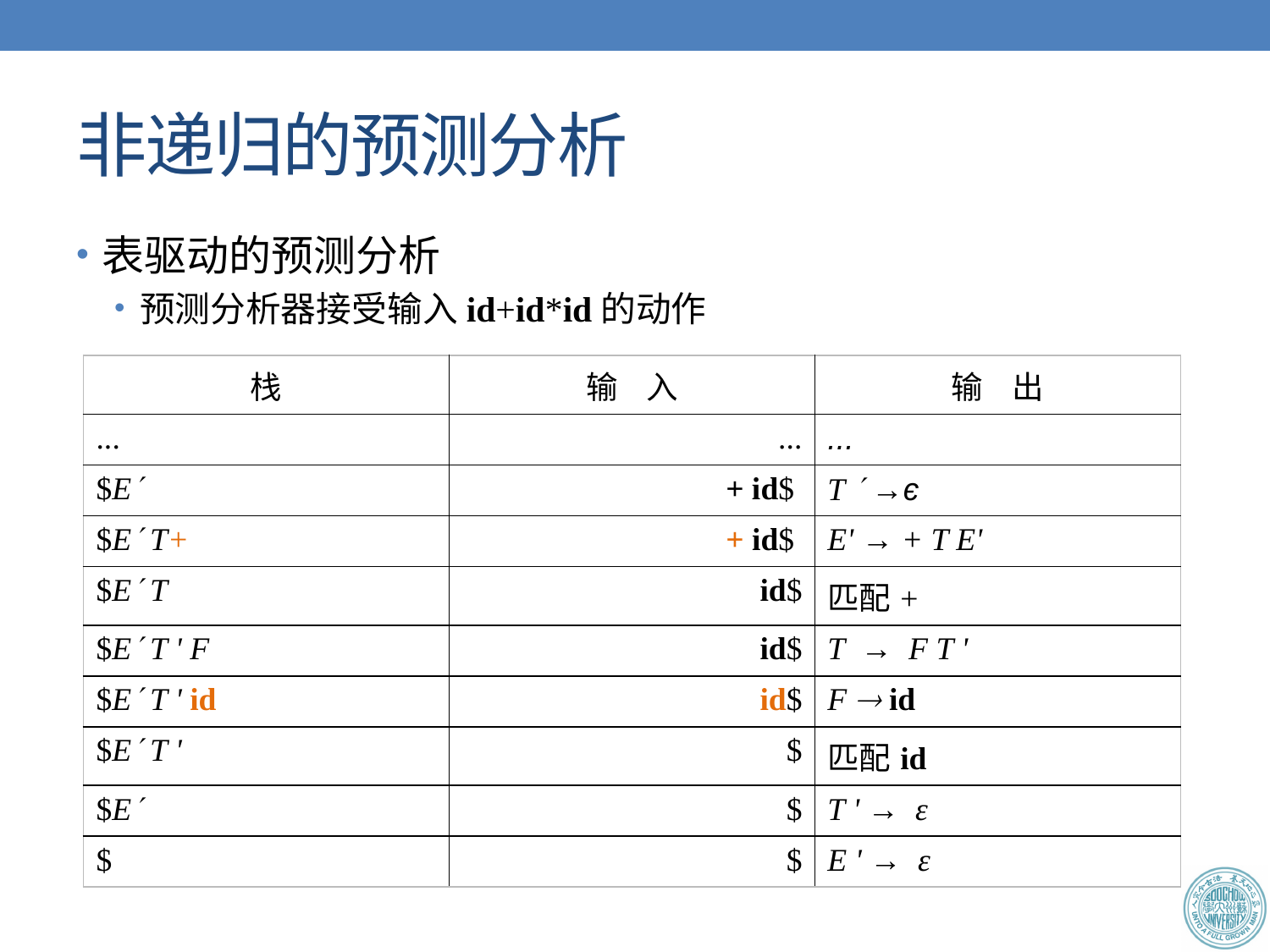

# 非递归的预测分析
表驱动的预测分析
预测分析器接受输入id+id*id的动作
| 栈 | 输 入 | 输 出 |
| --- | --- | --- |
| ... | ... | ... |
| $E′ | + id$ | T ′ →є |
| $E′ T+ | + id$ | E' → + T E' |
| $E′ T | id$ | 匹配+ |
| $E′ T ' F | id$ | T → F T ' |
| $E′ T ' id | id$ | F → id |
| $E′ T ' | $ | 匹配id |
| $E′ | $ | T ' → ε |
| $ | $ | E ' → ε |